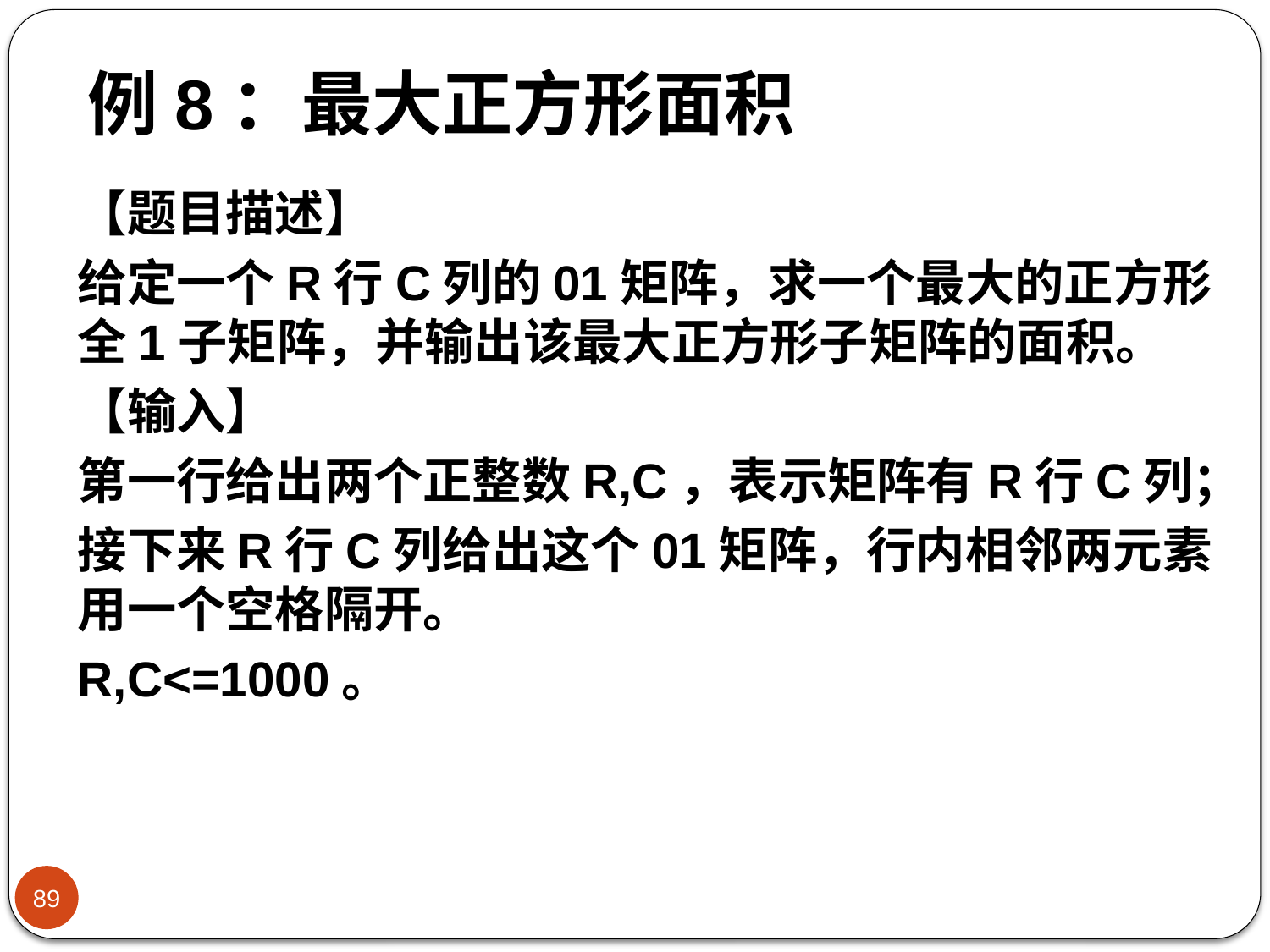

# 例8：最大正方形面积
【题目描述】
给定一个R行C列的01矩阵，求一个最大的正方形全1子矩阵，并输出该最大正方形子矩阵的面积。
【输入】
第一行给出两个正整数R,C，表示矩阵有R行C列；
接下来R行C列给出这个01矩阵，行内相邻两元素用一个空格隔开。
R,C<=1000。

89